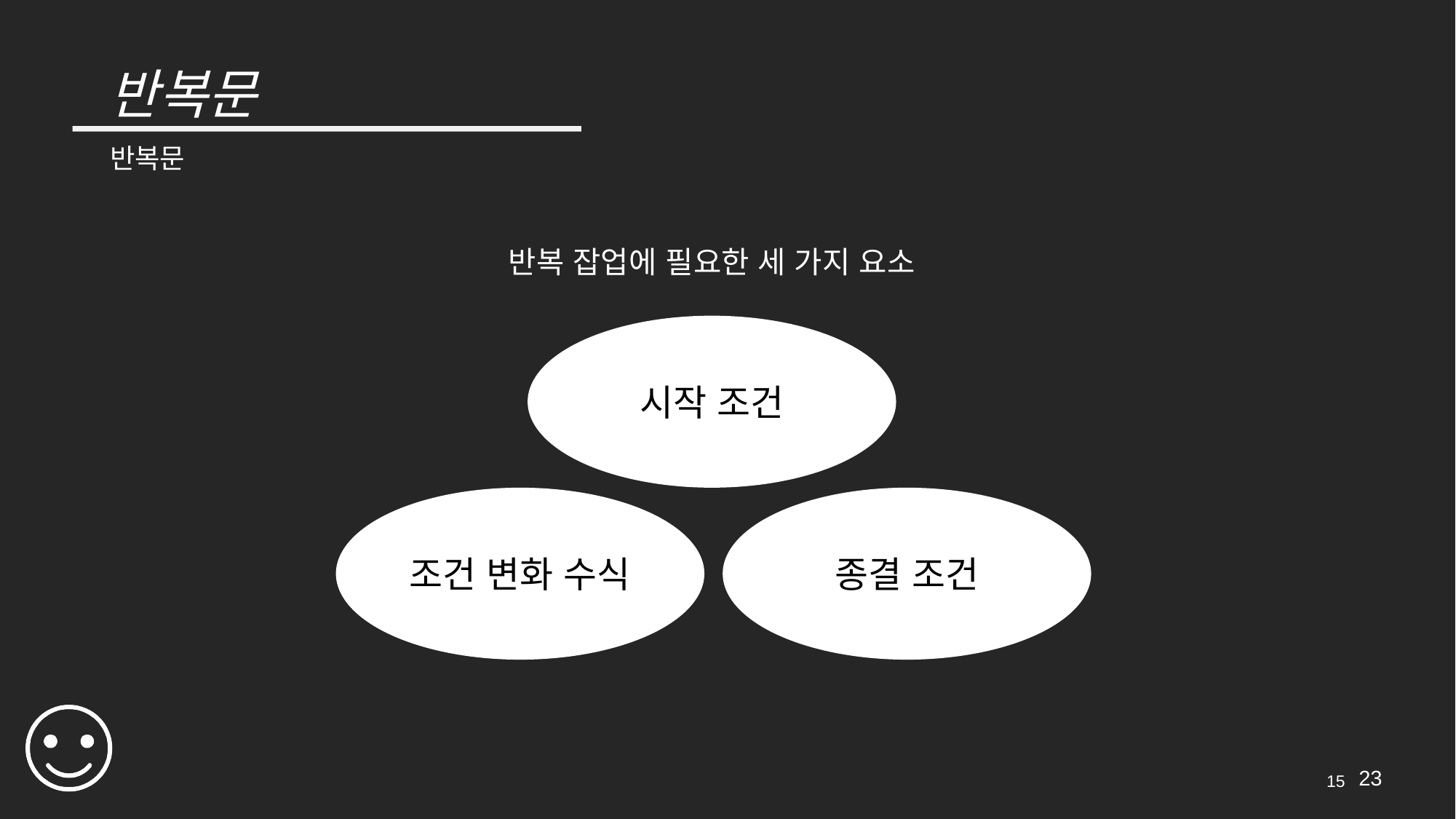

# 반복문

반복문
반복 잡업에 필요한 세 가지 요소
시작 조건
조건 변화 수식
종결 조건
15